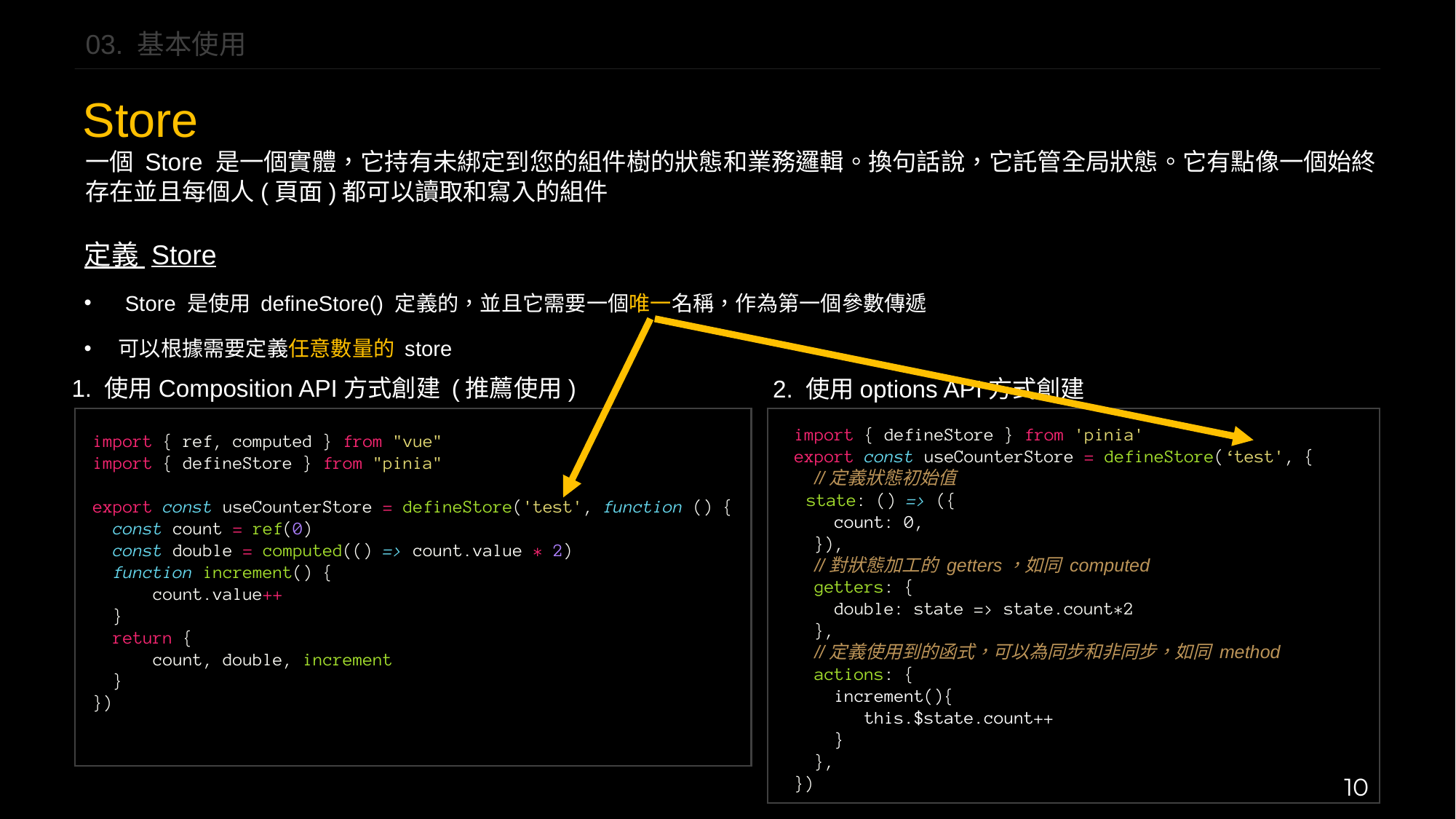

03. 基本使用
Store

一個 Store 是一個實體，它持有未綁定到您的組件樹的狀態和業務邏輯。換句話說，它託管全局狀態。它有點像一個始終存在並且每個人(頁面)都可以讀取和寫入的組件
定義 Store
Store 是使用 defineStore() 定義的，並且它需要一個唯一名稱，作為第一個參數傳遞
可以根據需要定義任意數量的 store
1. 使用Composition API方式創建 (推薦使用)
2. 使用options API方式創建

import { defineStore } from 'pinia'
export const useCounterStore = defineStore(‘test', {
  //定義狀態初始值
  state: () => ({
    count: 0,
  }),
  //對狀態加工的 getters，如同 computed
  getters: {
    double: state => state.count*2
  },
  //定義使用到的函式，可以為同步和非同步，如同 method
  actions: {
    increment(){
       this.$state.count++
    }
  },
})
import { ref, computed } from "vue"
import { defineStore } from "pinia"
export const useCounterStore = defineStore('test', function () {
  const count = ref(0)
  const double = computed(() => count.value * 2)
  function increment() {
      count.value++
  }
  return {
      count, double, increment
  }
})